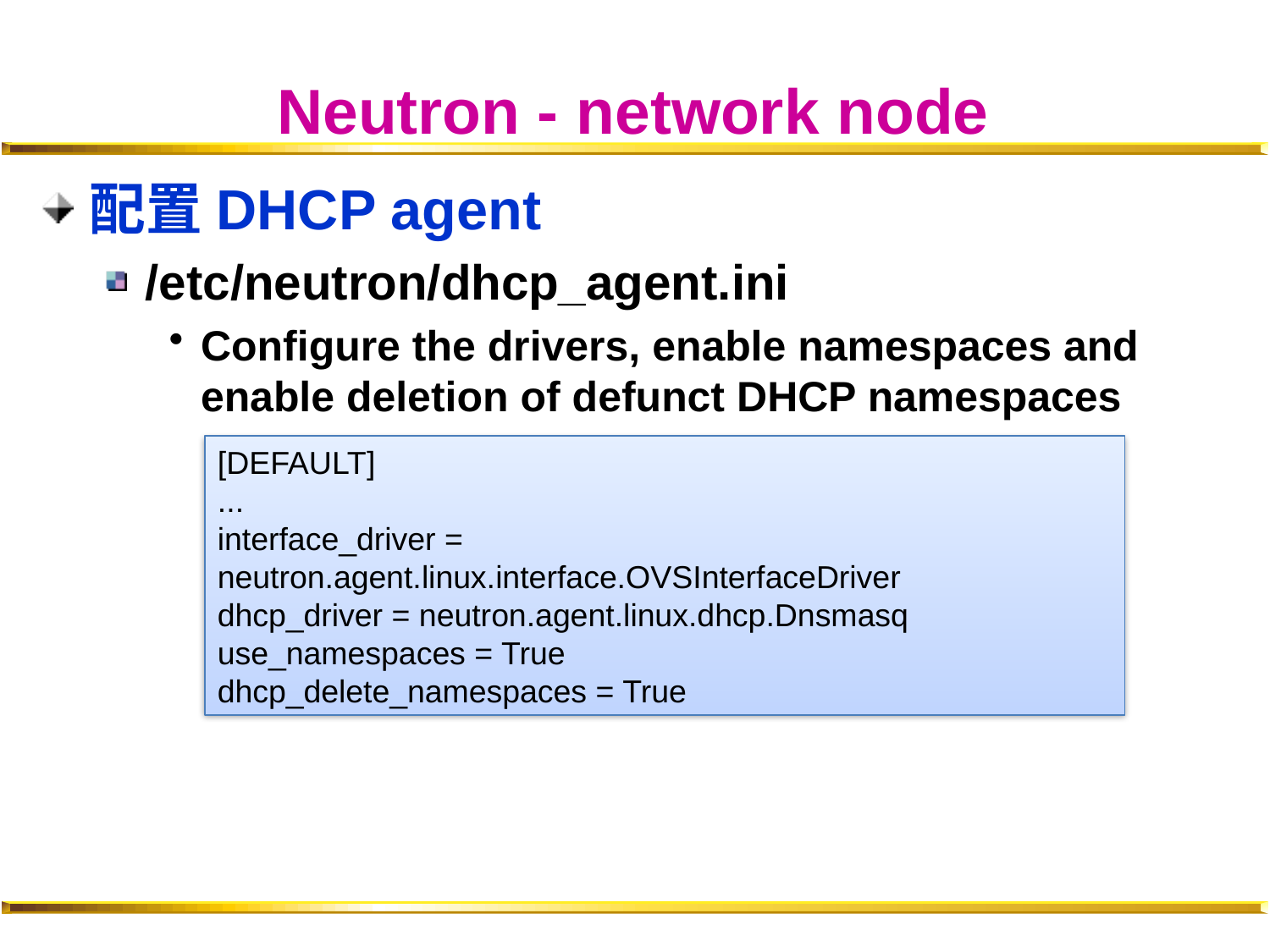

# Neutron - network node
配置DHCP agent
/etc/neutron/dhcp_agent.ini
Configure the drivers, enable namespaces and enable deletion of defunct DHCP namespaces
[DEFAULT]
...
interface_driver = neutron.agent.linux.interface.OVSInterfaceDriver
dhcp_driver = neutron.agent.linux.dhcp.Dnsmasq
use_namespaces = True
dhcp_delete_namespaces = True